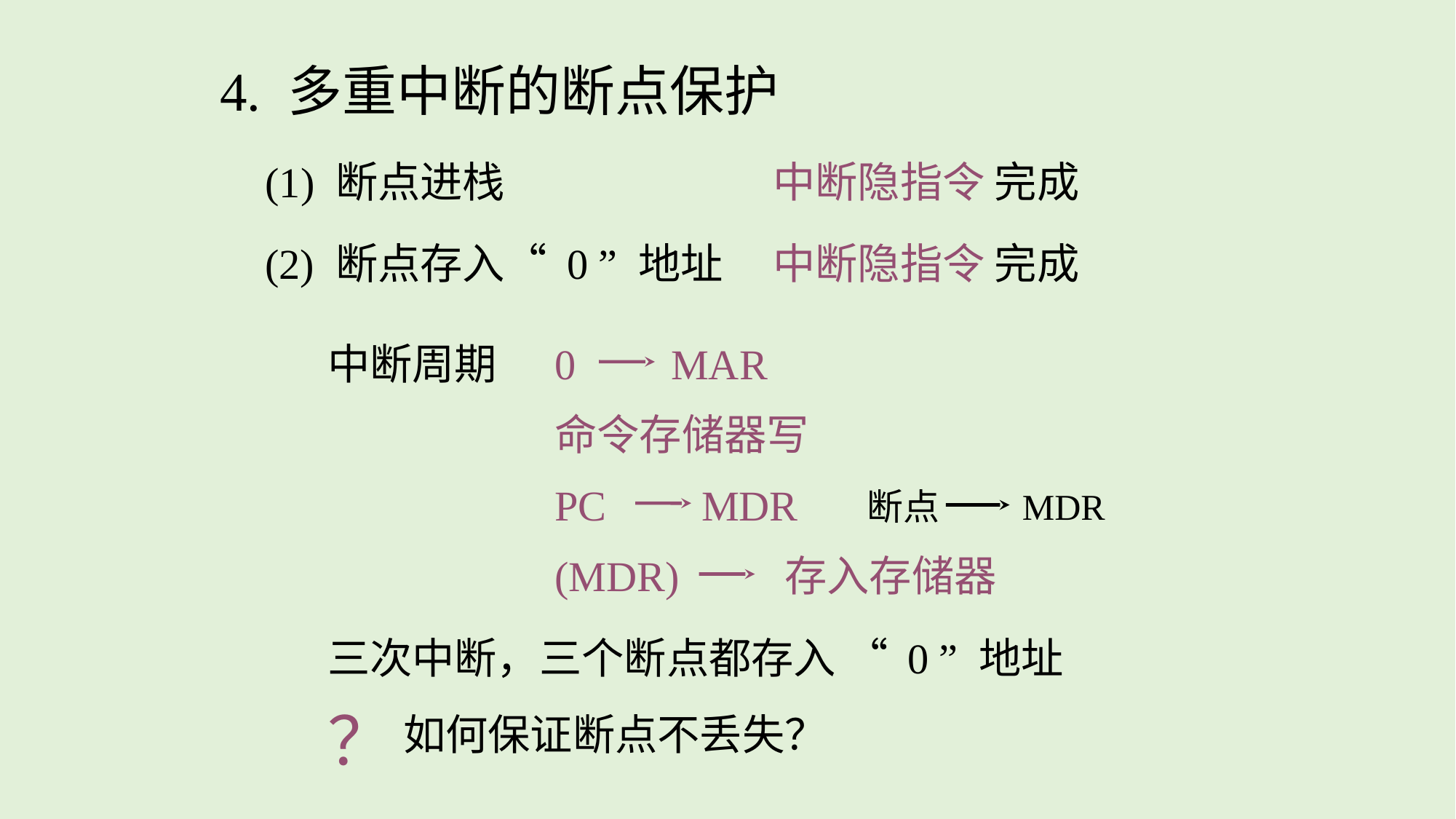

4. 多重中断的断点保护
(1) 断点进栈
中断隐指令 完成
(2) 断点存入“ 0 ” 地址
中断隐指令 完成
中断周期
0         MAR

命令存储器写
PC         MDR

断点         MDR

(MDR)         存入存储器

三次中断，三个断点都存入 “ 0 ” 地址
如何保证断点不丢失？
？